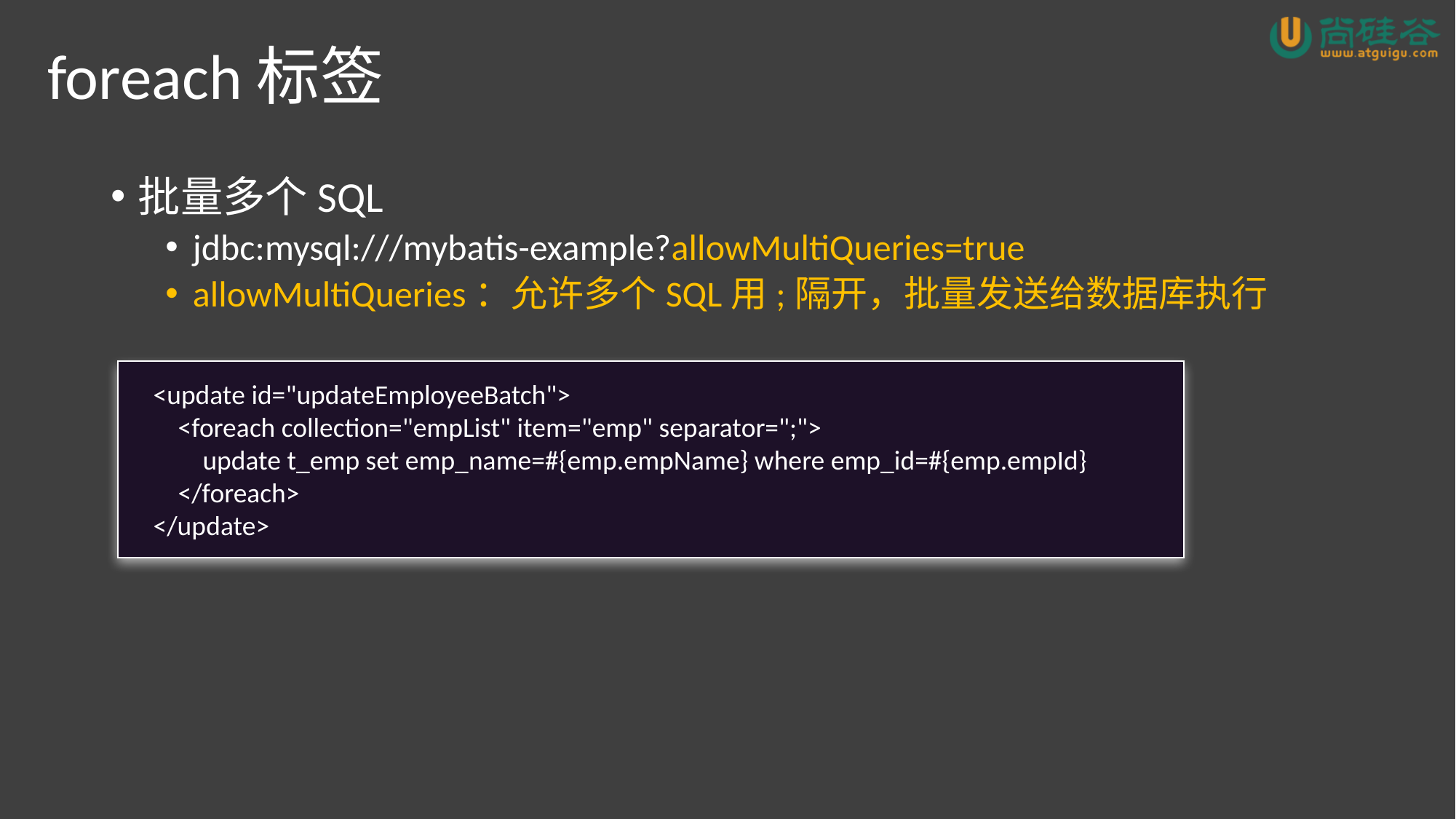

# foreach标签
批量多个SQL
jdbc:mysql:///mybatis-example?allowMultiQueries=true
allowMultiQueries：允许多个SQL用;隔开，批量发送给数据库执行
    <update id="updateEmployeeBatch">
        <foreach collection="empList" item="emp" separator=";">
            update t_emp set emp_name=#{emp.empName} where emp_id=#{emp.empId}
        </foreach>
    </update>